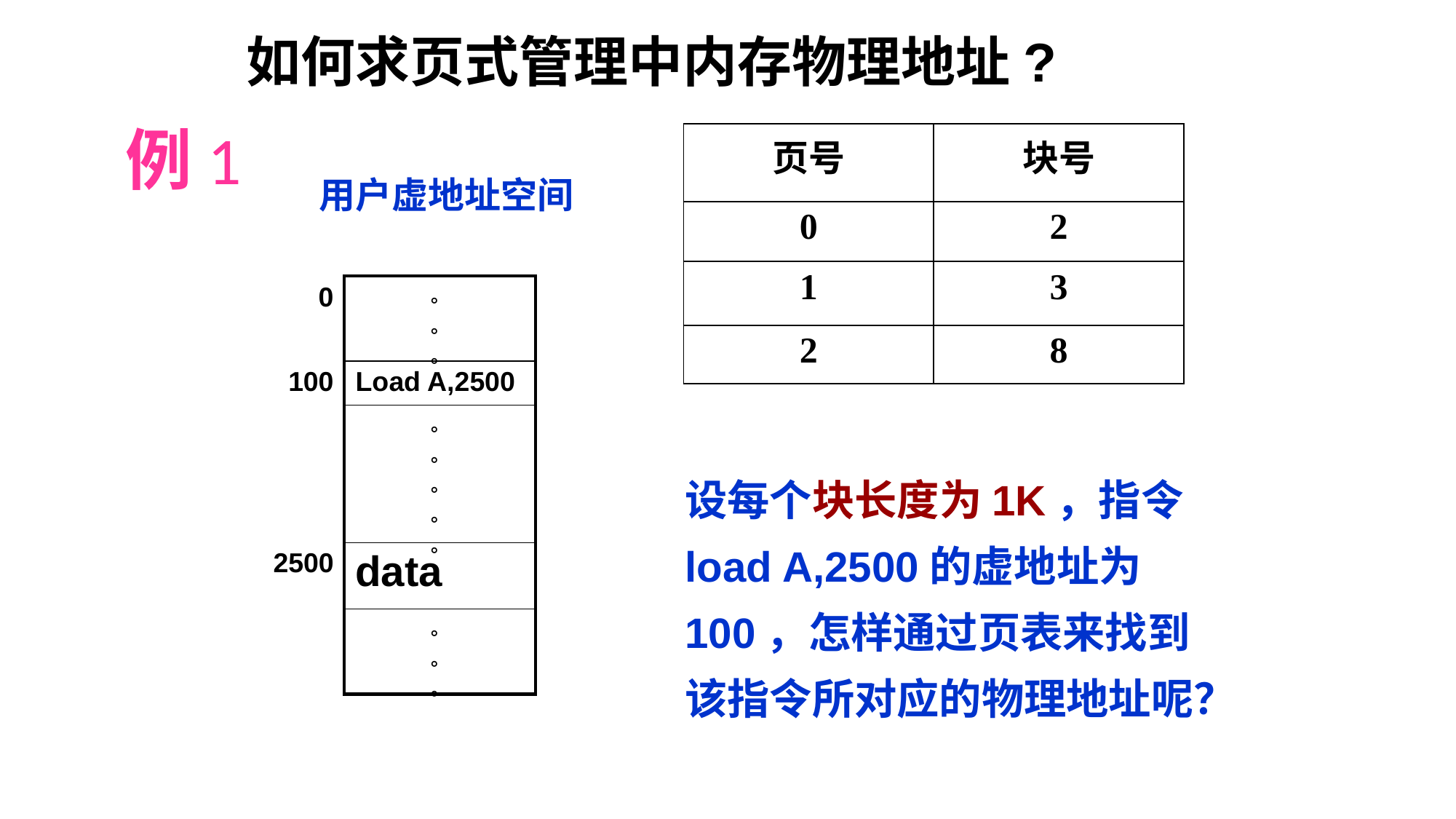

如何求页式管理中内存物理地址?
# 例1
| 页号 | 块号 |
| --- | --- |
| 0 | 2 |
| 1 | 3 |
| 2 | 8 |
用户虚地址空间
| 0 | 。 。 。 |
| --- | --- |
| 100 | Load A,2500 |
|  | 。 。 。 。 。 |
| 2500 | data |
|  | 。 。 。 |
设每个块长度为1K，指令load A,2500的虚地址为100，怎样通过页表来找到该指令所对应的物理地址呢？